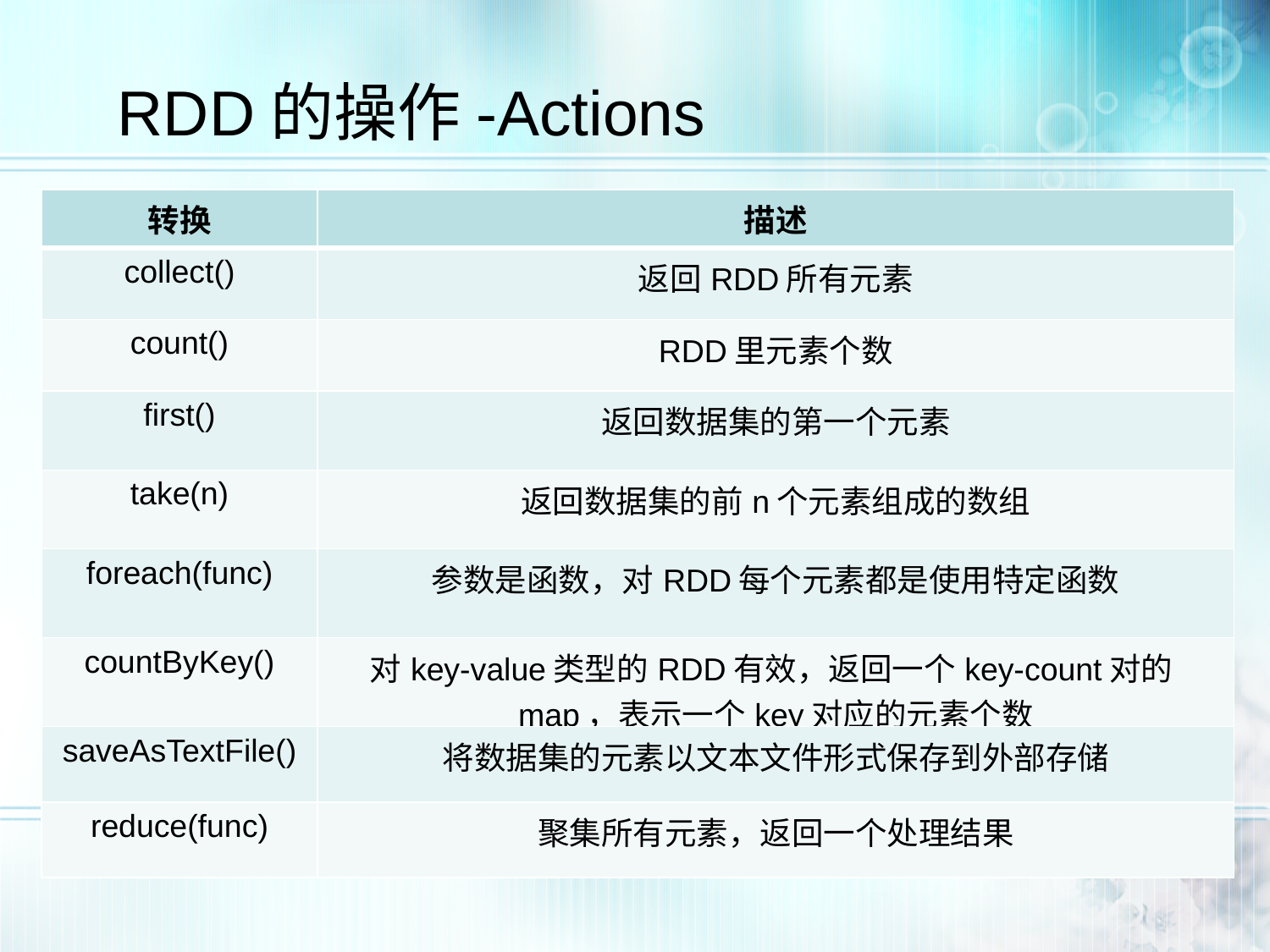

RDD的操作-Actions
| 转换 | 描述 |
| --- | --- |
| collect() | 返回RDD所有元素 |
| count() | RDD里元素个数 |
| first() | 返回数据集的第一个元素 |
| take(n) | 返回数据集的前n个元素组成的数组 |
| foreach(func) | 参数是函数，对RDD每个元素都是使用特定函数 |
| countByKey() | 对key-value类型的RDD有效，返回一个key-count对的map，表示一个key对应的元素个数 |
| saveAsTextFile() | 将数据集的元素以文本文件形式保存到外部存储 |
| reduce(func) | 聚集所有元素，返回一个处理结果 |